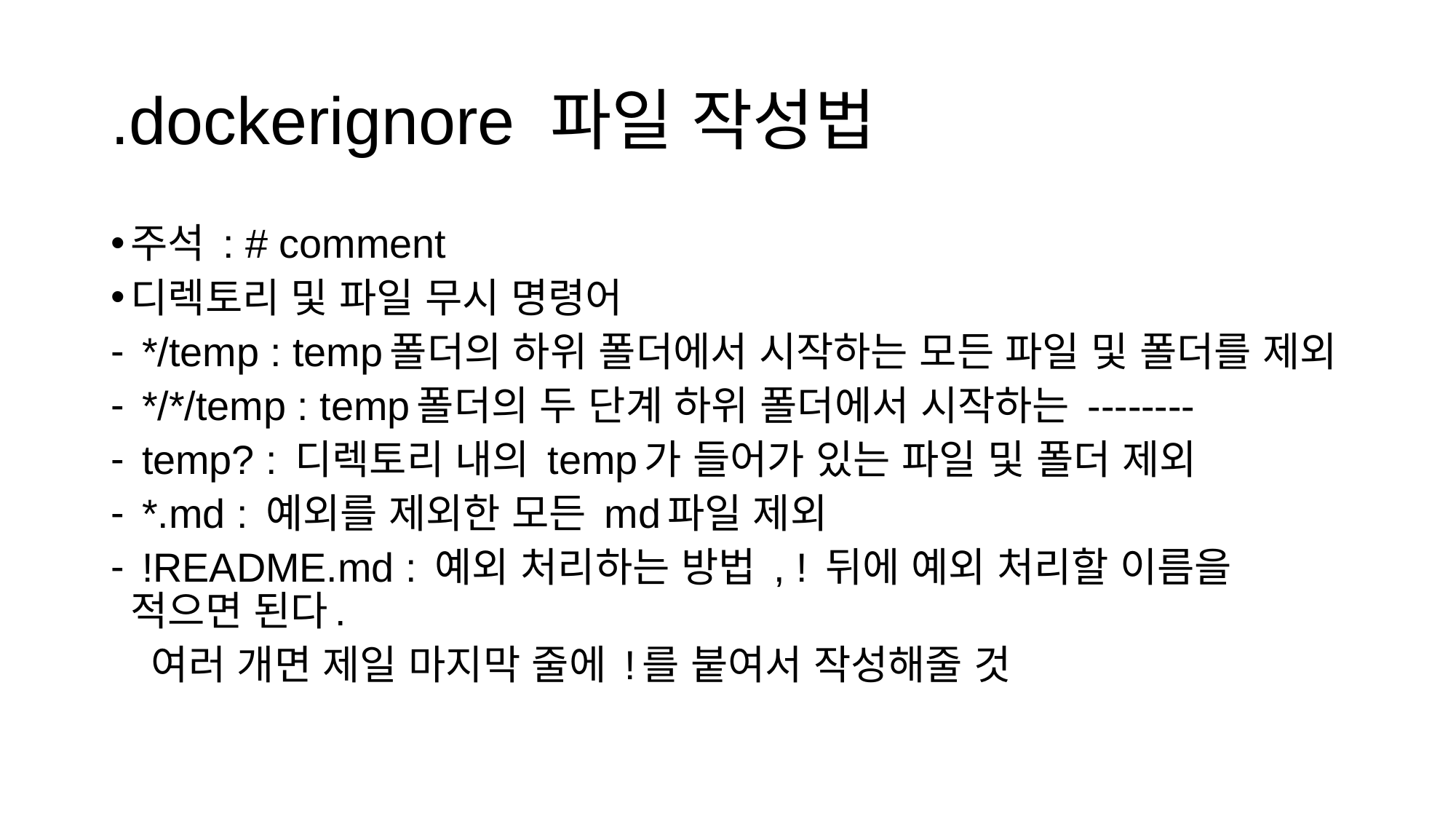

# .dockerignore 파일 작성법
주석 : # comment
디렉토리 및 파일 무시 명령어
 */temp : temp폴더의 하위 폴더에서 시작하는 모든 파일 및 폴더를 제외
 */*/temp : temp폴더의 두 단계 하위 폴더에서 시작하는 --------
 temp? : 디렉토리 내의 temp가 들어가 있는 파일 및 폴더 제외
 *.md : 예외를 제외한 모든 md파일 제외
 !README.md : 예외 처리하는 방법 , ! 뒤에 예외 처리할 이름을 적으면 된다.
   여러 개면 제일 마지막 줄에 !를 붙여서 작성해줄 것